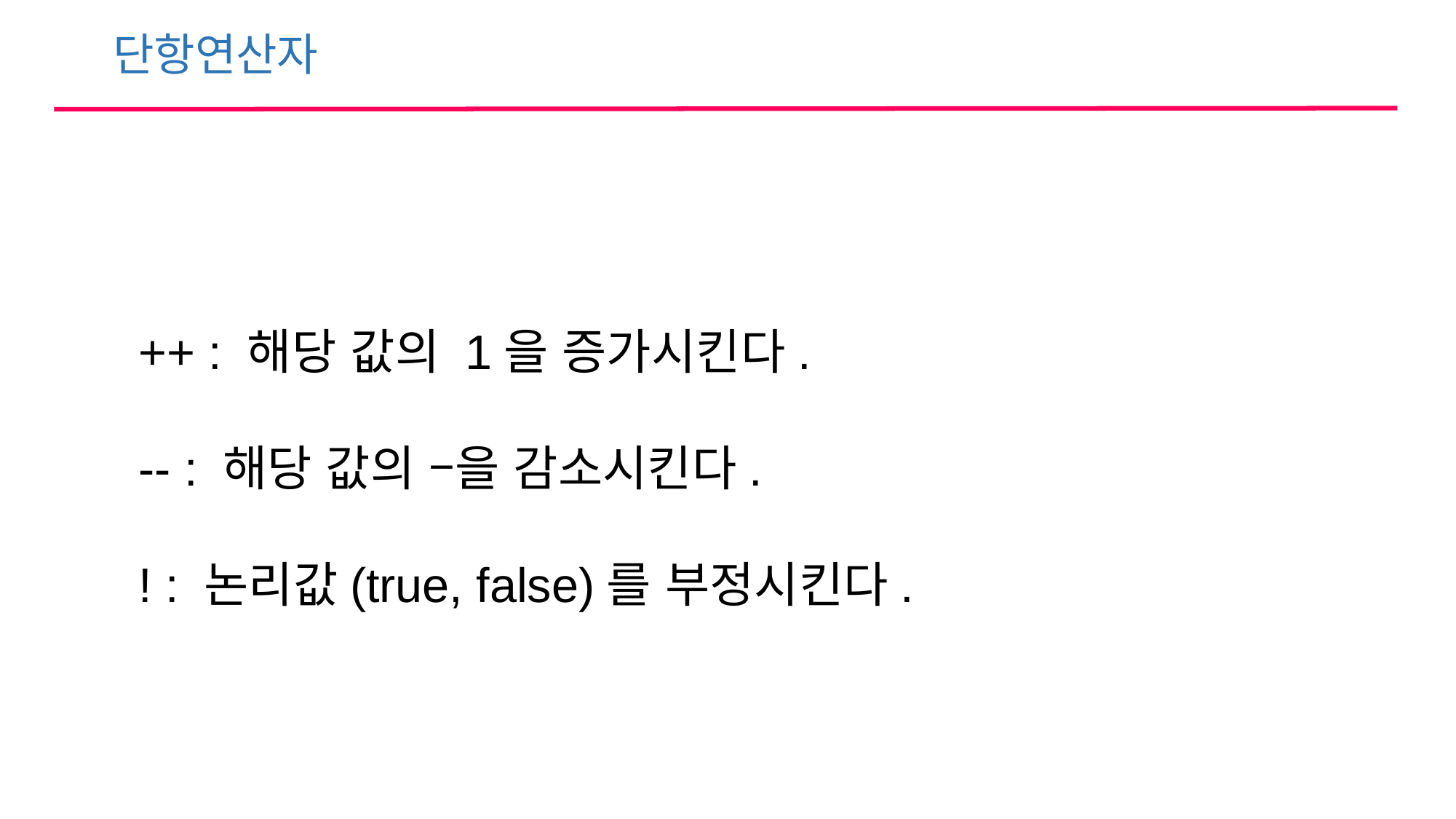

단항연산자
++ : 해당 값의 1을 증가시킨다.
-- : 해당 값의 –을 감소시킨다.
! : 논리값(true, false)를 부정시킨다.